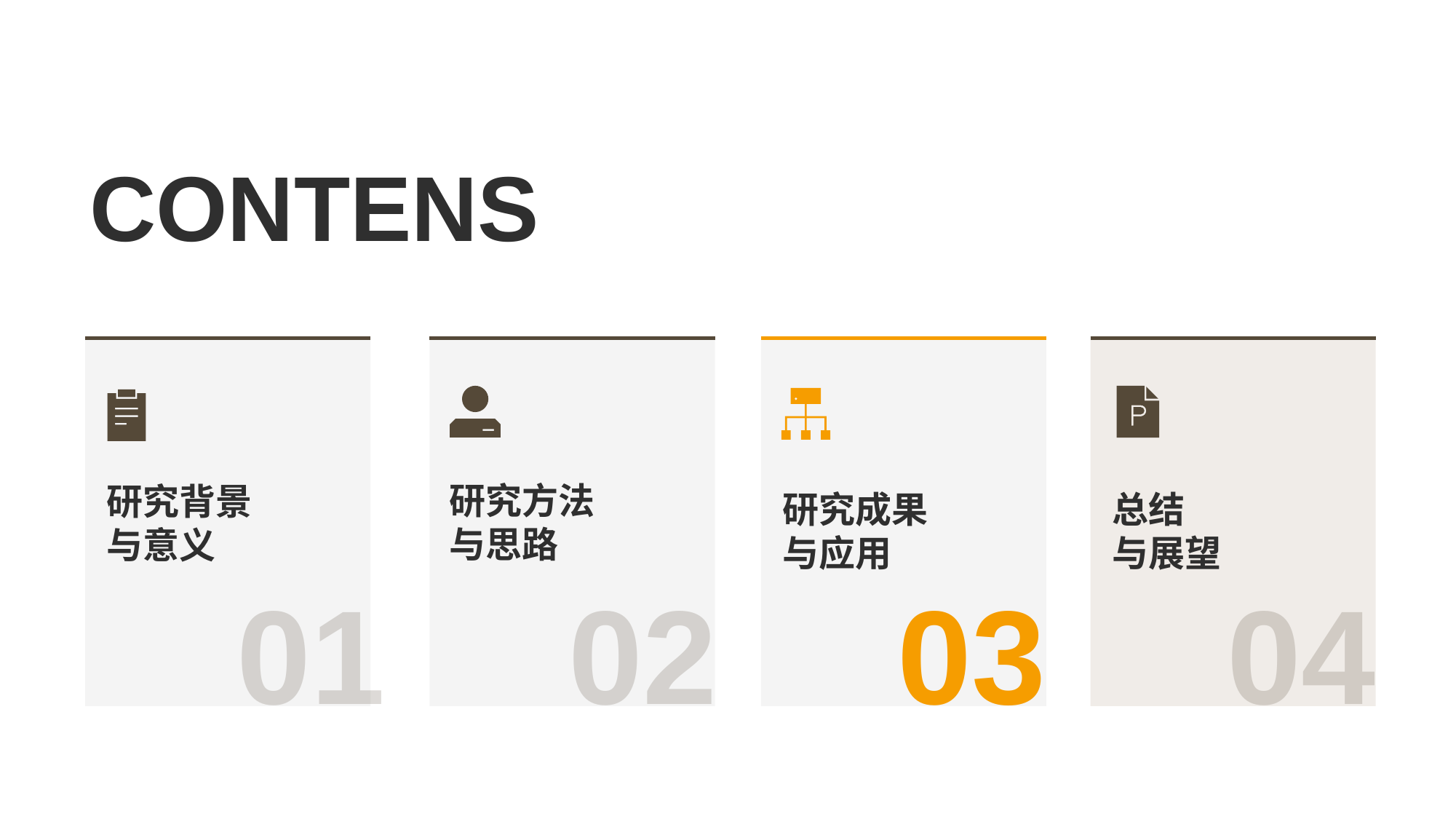

CONTENS

研究背景与意义
01

研究方法与思路
02

研究成果与应用
03

总结
与展望
04

2